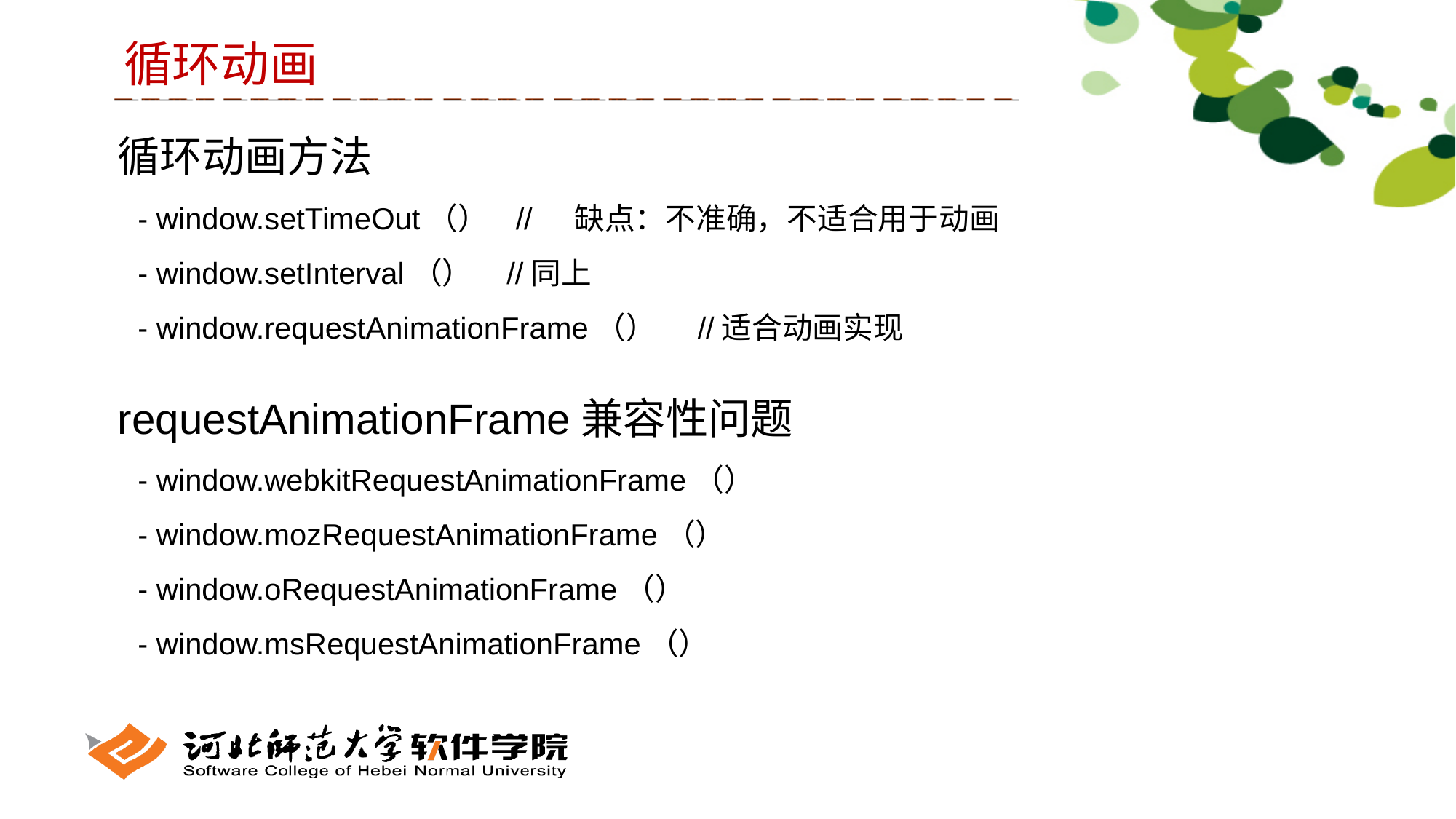

循环动画
循环动画方法
- window.setTimeOut（）   //	缺点：不准确，不适合用于动画
- window.setInterval（）    //同上
- window.requestAnimationFrame（）     //适合动画实现
requestAnimationFrame兼容性问题
- window.webkitRequestAnimationFrame（）
- window.mozRequestAnimationFrame（）
- window.oRequestAnimationFrame（）
- window.msRequestAnimationFrame（）